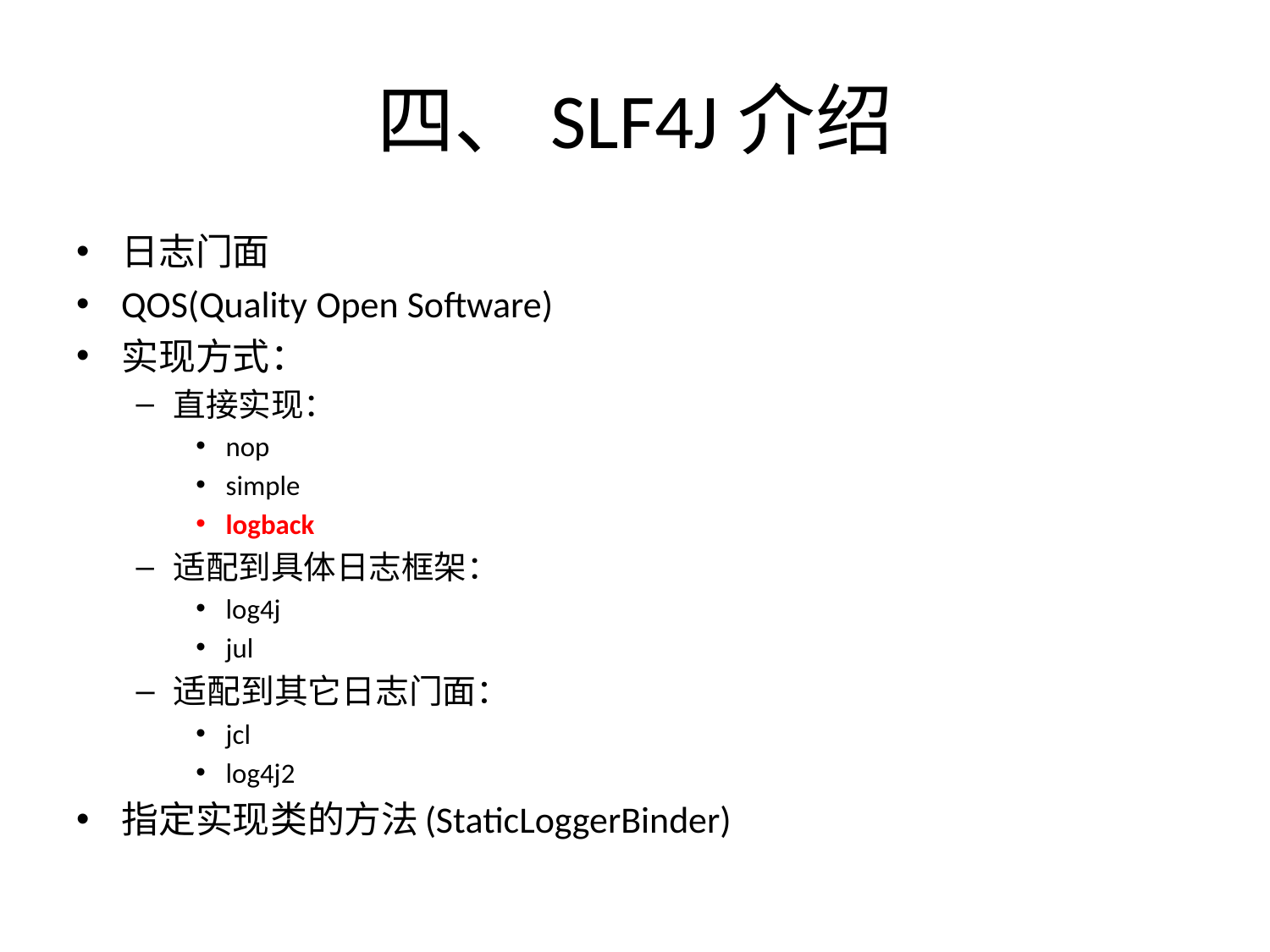

# 四、SLF4J介绍
日志门面
QOS(Quality Open Software)
实现方式：
直接实现：
nop
simple
logback
适配到具体日志框架：
log4j
jul
适配到其它日志门面：
jcl
log4j2
指定实现类的方法(StaticLoggerBinder)